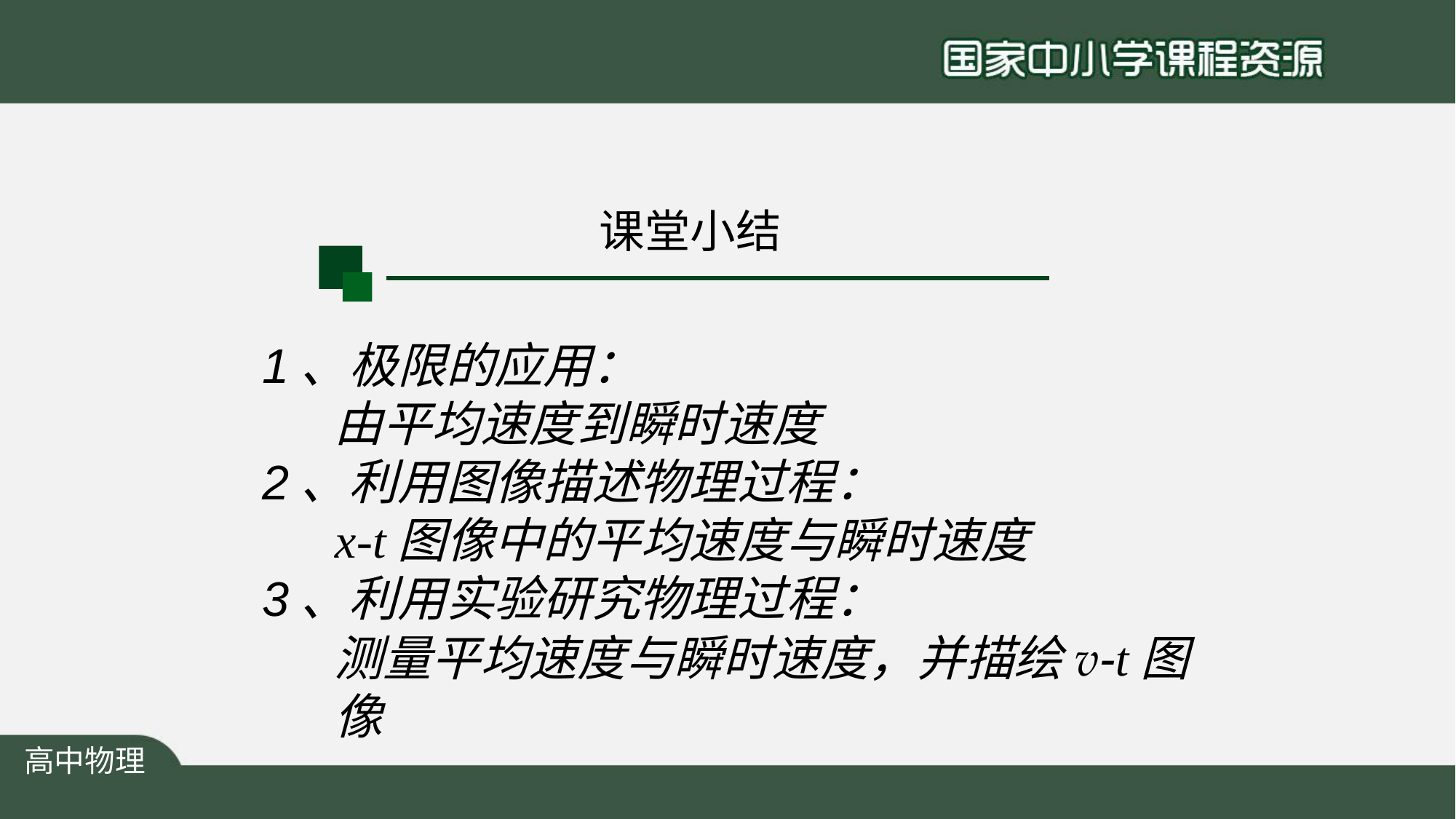

# 课堂小结

1、极限的应用：
由平均速度到瞬时速度
2、利用图像描述物理过程：
x-t图像中的平均速度与瞬时速度
3、利用实验研究物理过程：
测量平均速度与瞬时速度，并描绘v-t图像
高中物理